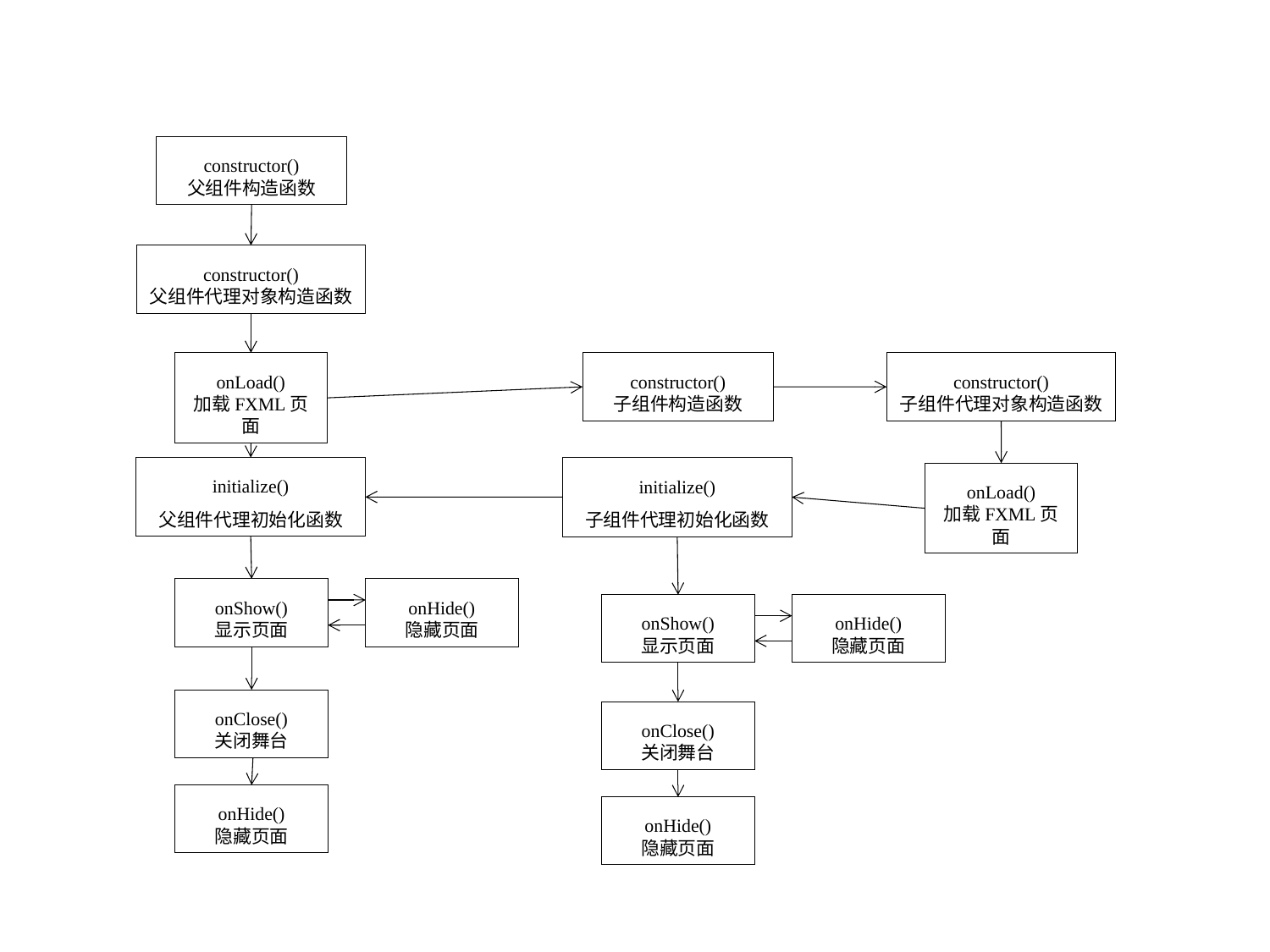

constructor()
父组件构造函数
constructor()
父组件代理对象构造函数
onLoad()
加载FXML页面
constructor()
子组件构造函数
constructor()
子组件代理对象构造函数
initialize()
父组件代理初始化函数
initialize()
子组件代理初始化函数
onLoad()
加载FXML页面
onShow()
显示页面
onHide()
隐藏页面
onShow()
显示页面
onHide()
隐藏页面
onClose()
关闭舞台
onClose()
关闭舞台
onHide()
隐藏页面
onHide()
隐藏页面